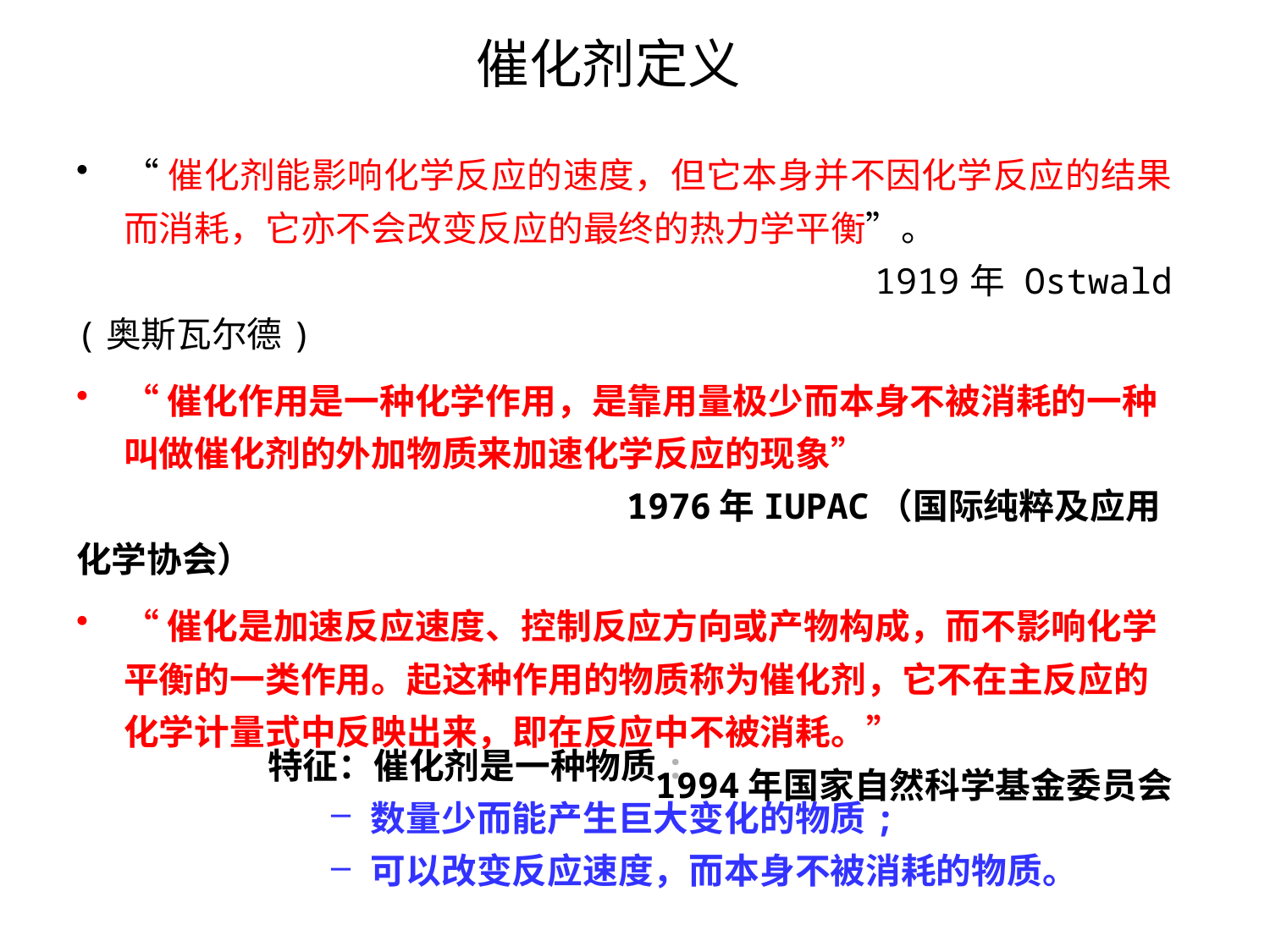

# 催化剂定义
“催化剂能影响化学反应的速度，但它本身并不因化学反应的结果而消耗，它亦不会改变反应的最终的热力学平衡”。
                                   1919年 Ostwald (奥斯瓦尔德)
“催化作用是一种化学作用，是靠用量极少而本身不被消耗的一种叫做催化剂的外加物质来加速化学反应的现象”
                          1976年IUPAC（国际纯粹及应用化学协会）
“催化是加速反应速度、控制反应方向或产物构成，而不影响化学平衡的一类作用。起这种作用的物质称为催化剂，它不在主反应的化学计量式中反映出来，即在反应中不被消耗。”
1994年国家自然科学基金委员会
特征：催化剂是一种物质:
数量少而能产生巨大变化的物质;
可以改变反应速度，而本身不被消耗的物质。